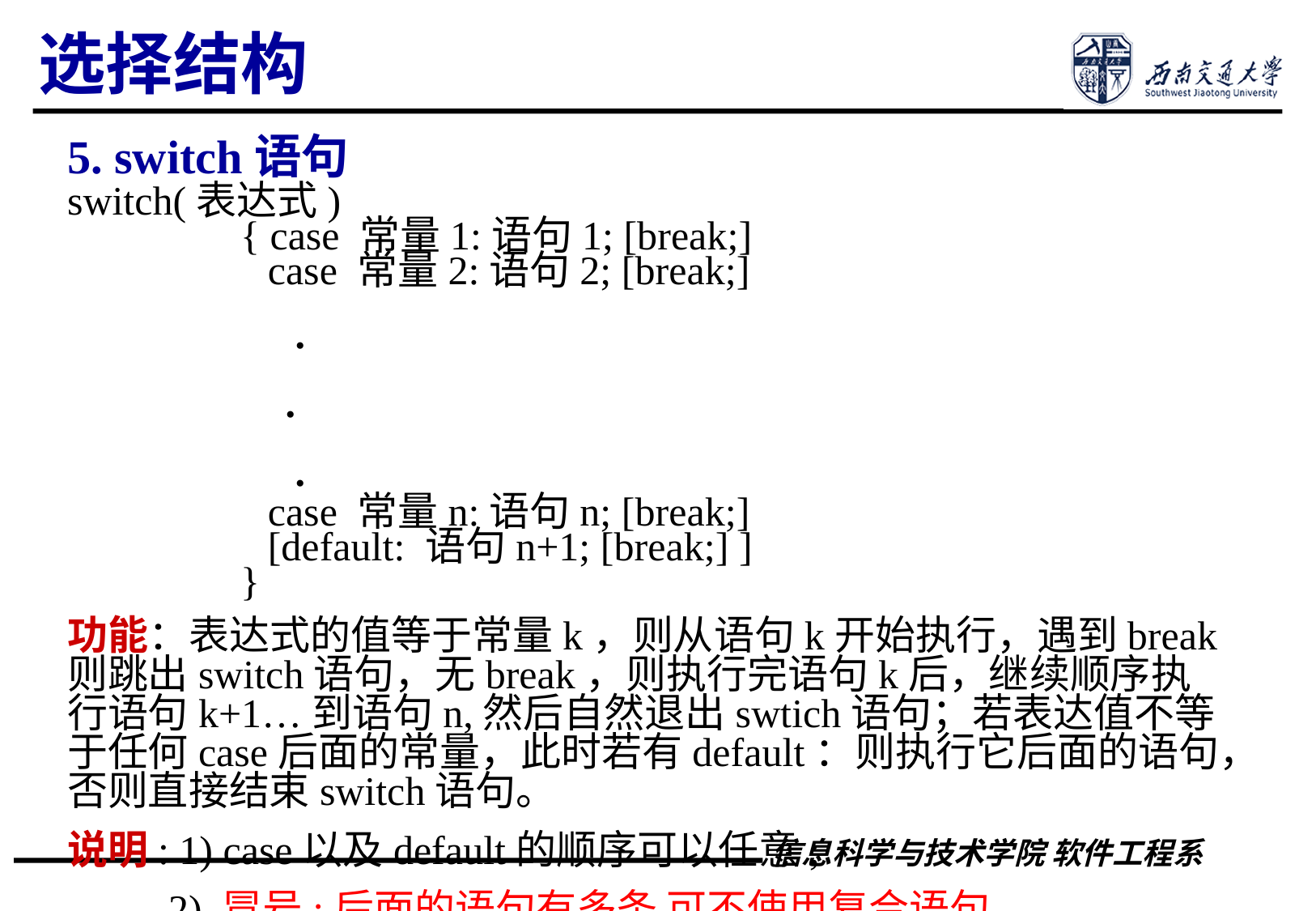

选择结构
5. switch语句
switch(表达式)
        　　{ case 常量1:语句1; [break;]
          　　 case 常量2:语句2; [break;]
              　　.
　　              .
        　　      .
           　　case 常量n:语句n; [break;]
           　　[default: 语句n+1; [break;] ]
        　　}
功能：表达式的值等于常量k，则从语句k开始执行，遇到break则跳出switch语句，无break，则执行完语句k后，继续顺序执行语句k+1…到语句n,然后自然退出swtich语句；若表达值不等于任何case后面的常量，此时若有default：则执行它后面的语句，否则直接结束switch语句。
说明: 1) case以及default的顺序可以任意;
          2) 冒号:后面的语句有多条 可不使用复合语句。